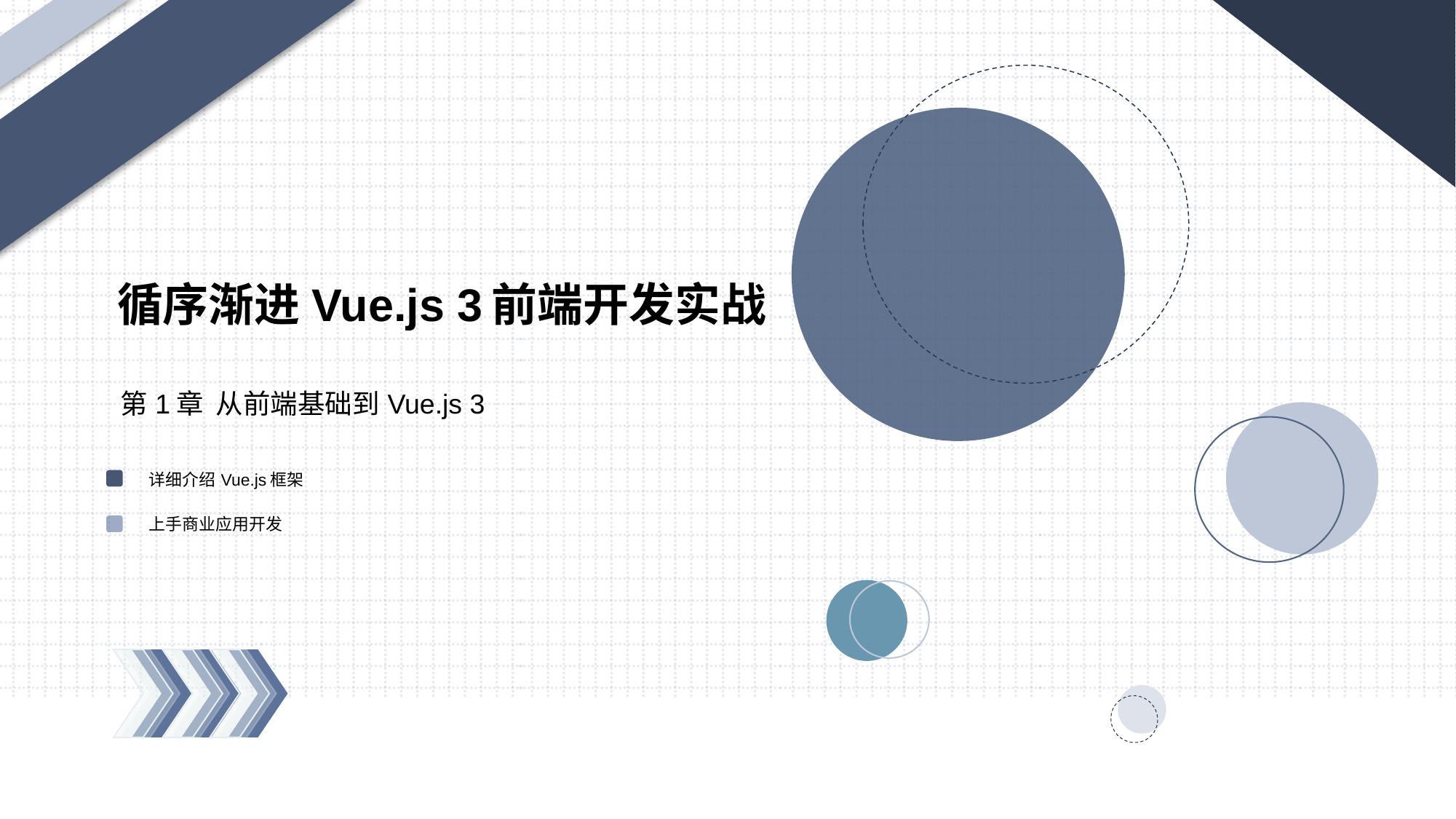

# 循序渐进Vue.js 3前端开发实战
第1章  从前端基础到Vue.js 3
详细介绍Vue.js框架
上手商业应用开发